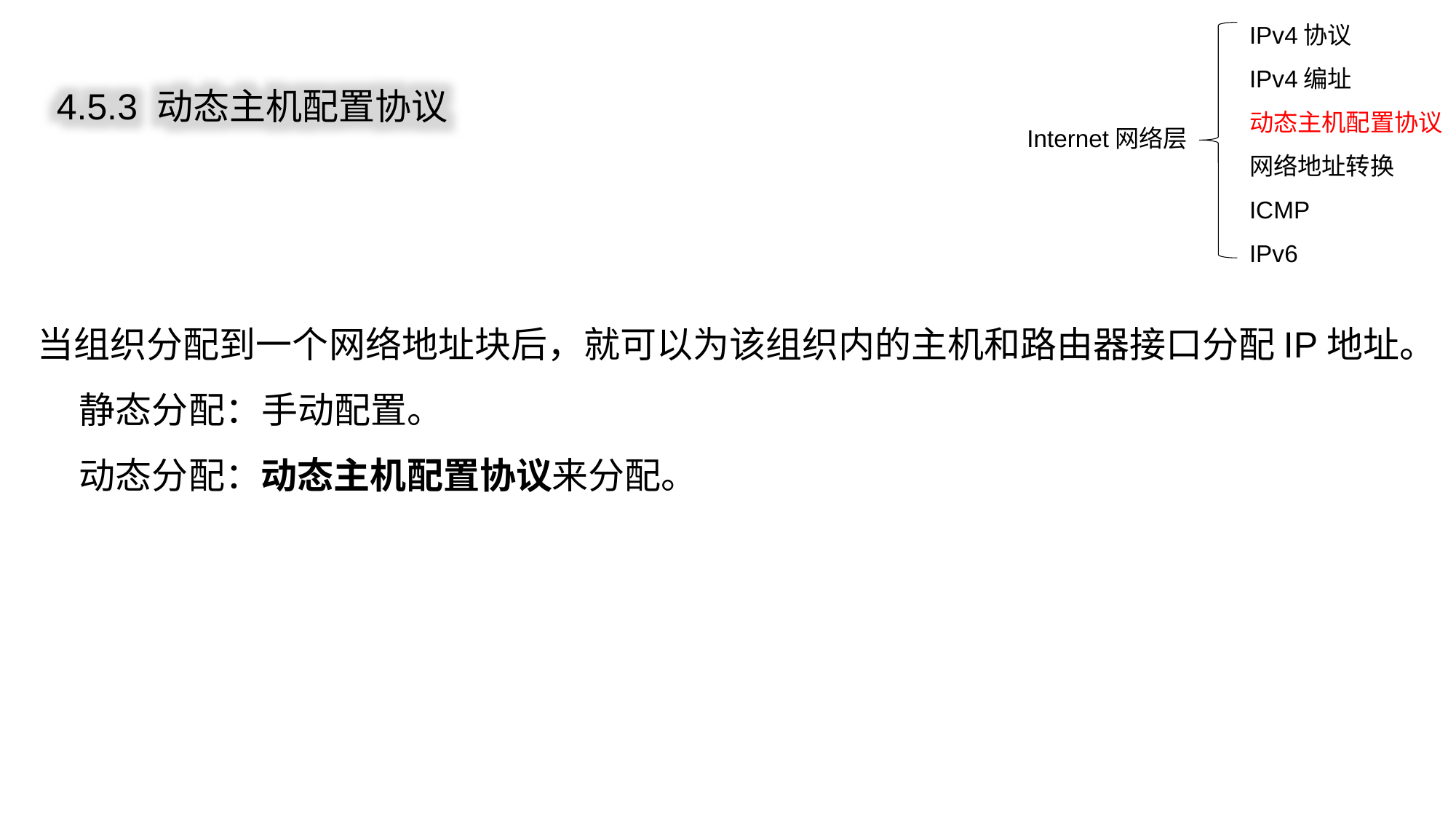

IPv4协议
IPv4编址
动态主机配置协议
网络地址转换
ICMP
IPv6

4.5.3 动态主机配置协议
Internet网络层
当组织分配到一个网络地址块后，就可以为该组织内的主机和路由器接口分配IP地址。
    静态分配：手动配置。
    动态分配：动态主机配置协议来分配。